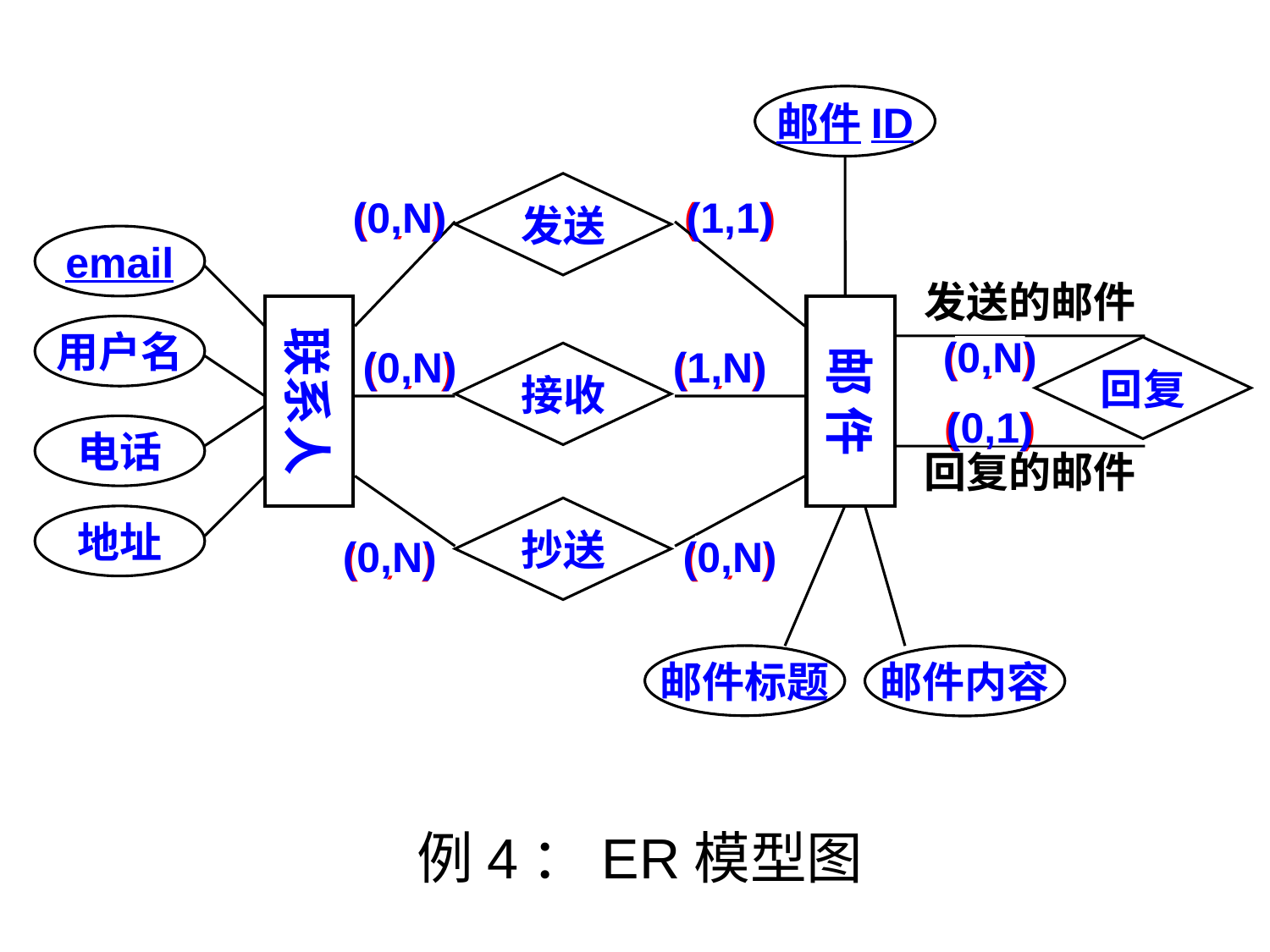

邮件ID

邮 件

邮件标题
邮件内容
发送

(?,?)
(?,?)
(0,N)
(1,1)
email

联系人
用户名

电话

地址
发送的邮件

回复

回复的邮件
(?,?)
(?,?)
(0,N)
(0,1)
接收

(0,N)
(1,N)
(?,?)
(?,?)

抄送
(0,N)
(0,N)
(?,?)
(?,?)
例4：ER模型图